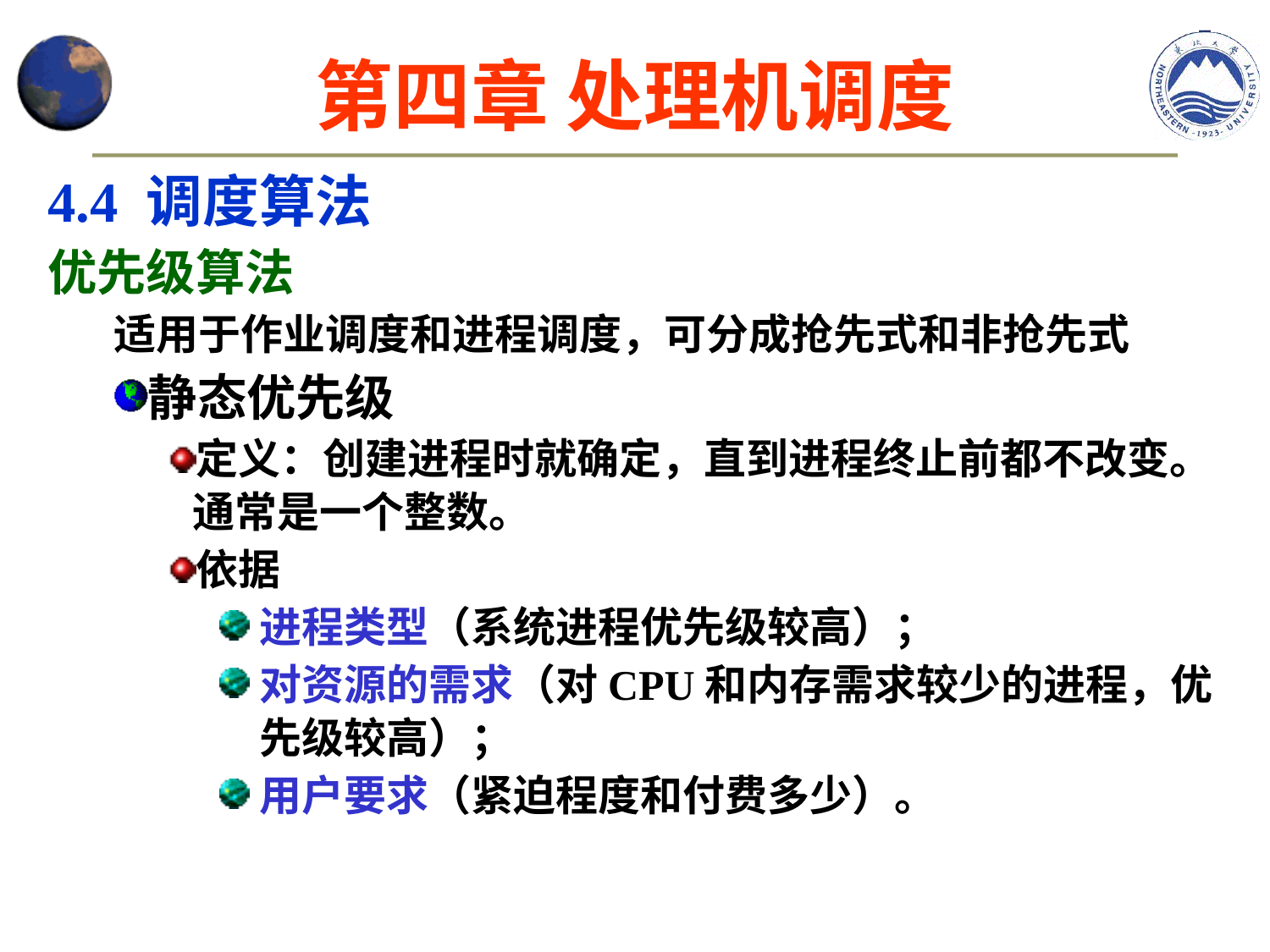

# 第四章 处理机调度
4.4 调度算法
优先级算法
适用于作业调度和进程调度，可分成抢先式和非抢先式
静态优先级
定义：创建进程时就确定，直到进程终止前都不改变。通常是一个整数。
依据
进程类型（系统进程优先级较高）；
对资源的需求（对CPU和内存需求较少的进程，优先级较高）；
用户要求（紧迫程度和付费多少）。